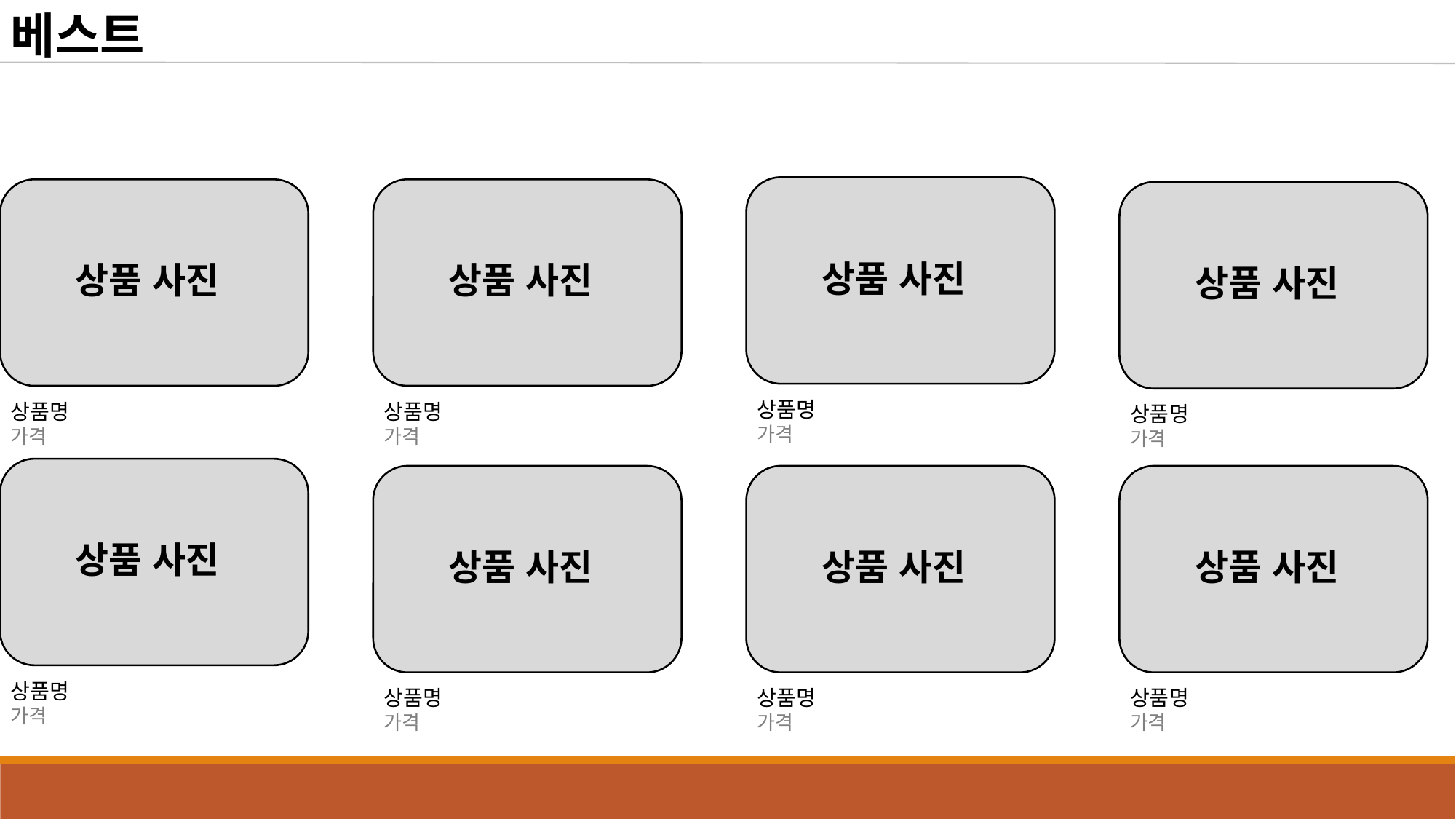

베스트

상품 사진

상품 사진

상품 사진

상품 사진
상품명
상품명
상품명
상품명
가격
가격
가격
가격

상품 사진

상품 사진

상품 사진

상품 사진
상품명
상품명
상품명
상품명
가격
가격
가격
가격